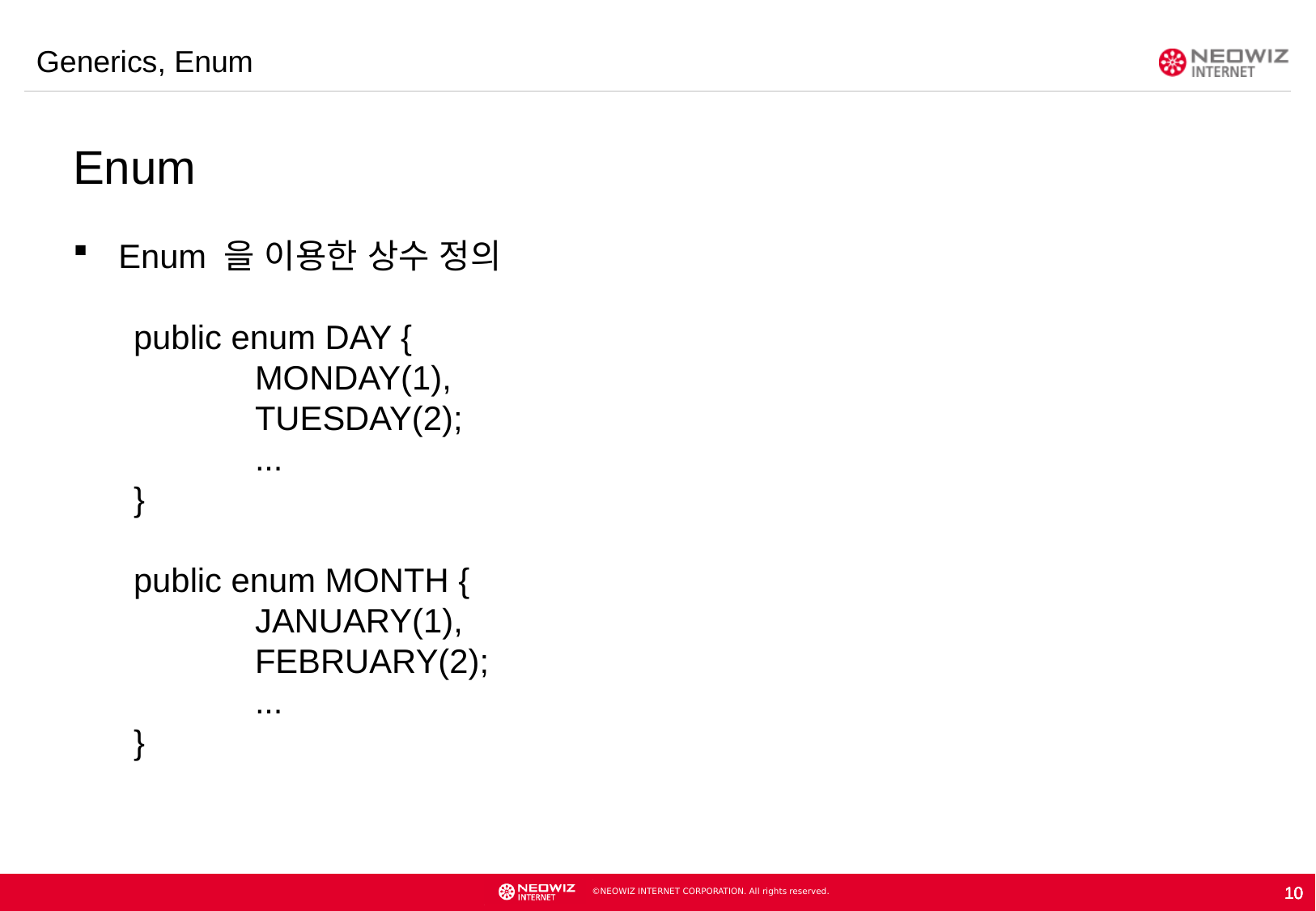

Generics, Enum

Enum

Enum 을 이용한 상수 정의

public enum DAY {
	MONDAY(1),
	TUESDAY(2);
	...
}

public enum MONTH {
	JANUARY(1),
	FEBRUARY(2);
	...
}
10
10
10
10
10